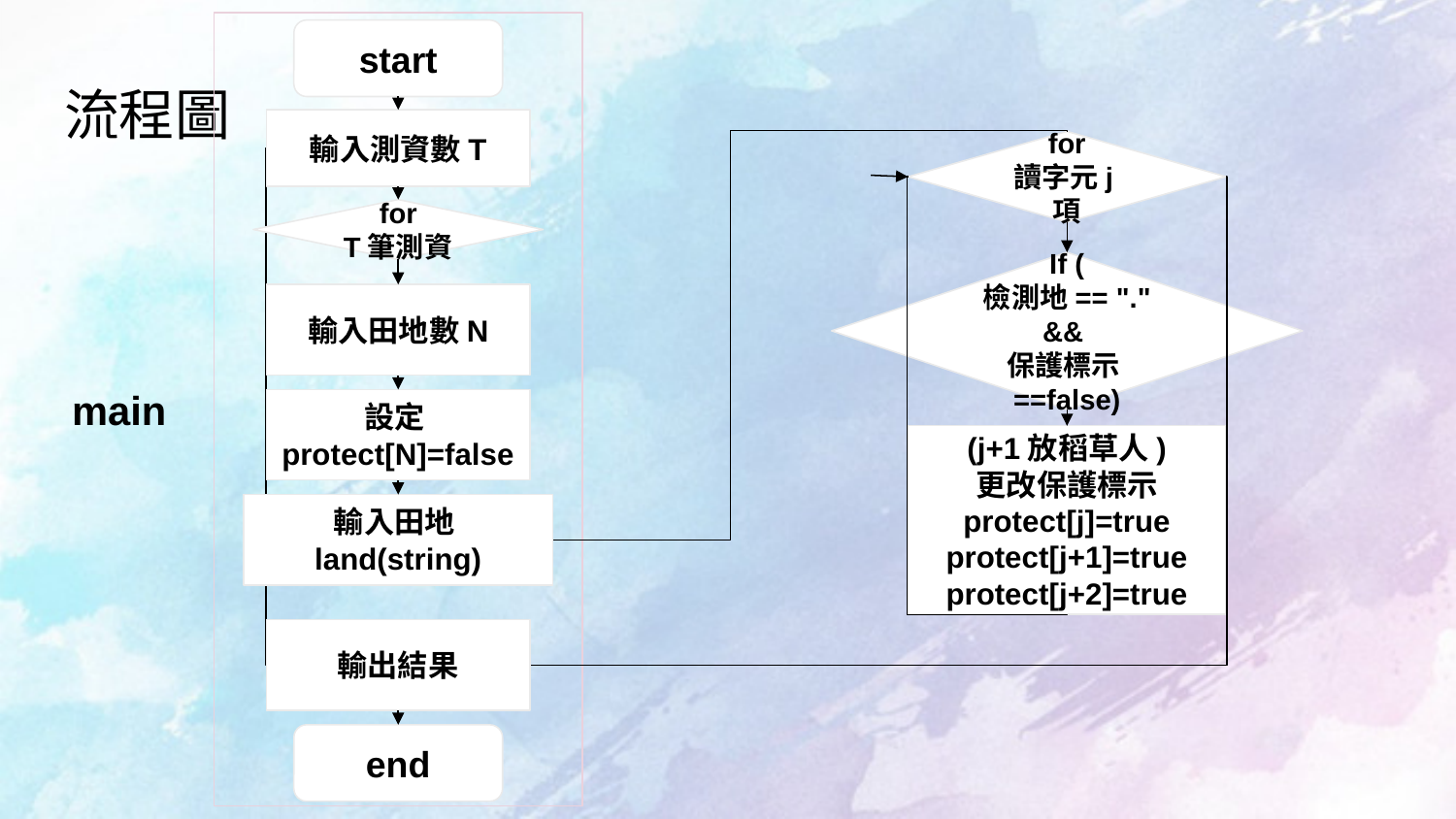

start
輸入測資數T
輸入田地數N
設定protect[N]=false
輸入田地land(string)
輸出結果
end
# 流程圖
for
讀字元j項
for
T筆測資
If (
檢測地== "." &&
保護標示==false)
main
(j+1放稻草人)
更改保護標示
protect[j]=true
protect[j+1]=true
protect[j+2]=true